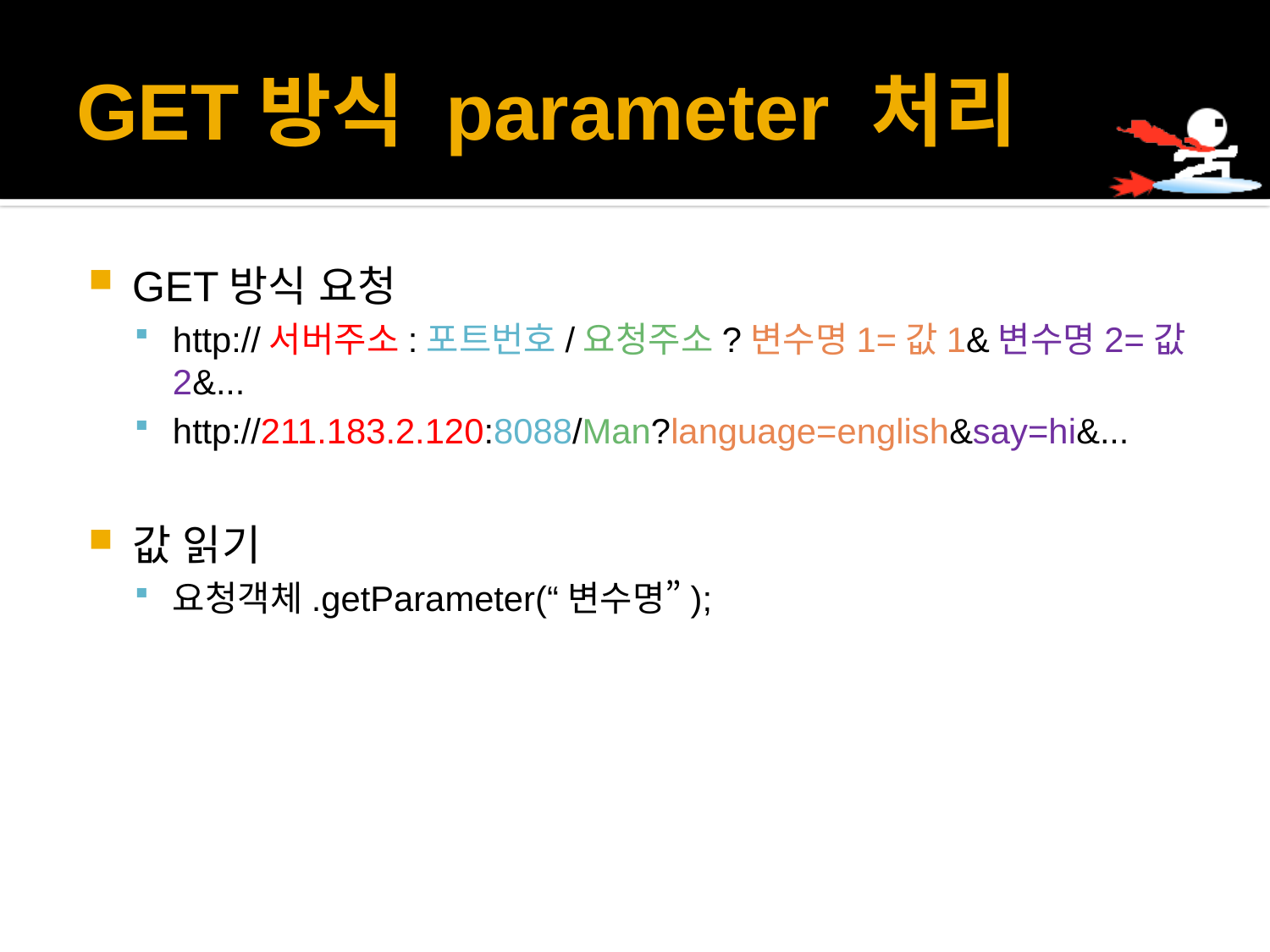

# GET방식 parameter 처리
GET방식 요청
http://서버주소:포트번호/요청주소?변수명1=값1&변수명2=값2&...
http://211.183.2.120:8088/Man?language=english&say=hi&...

값 읽기
요청객체.getParameter(“변수명”);